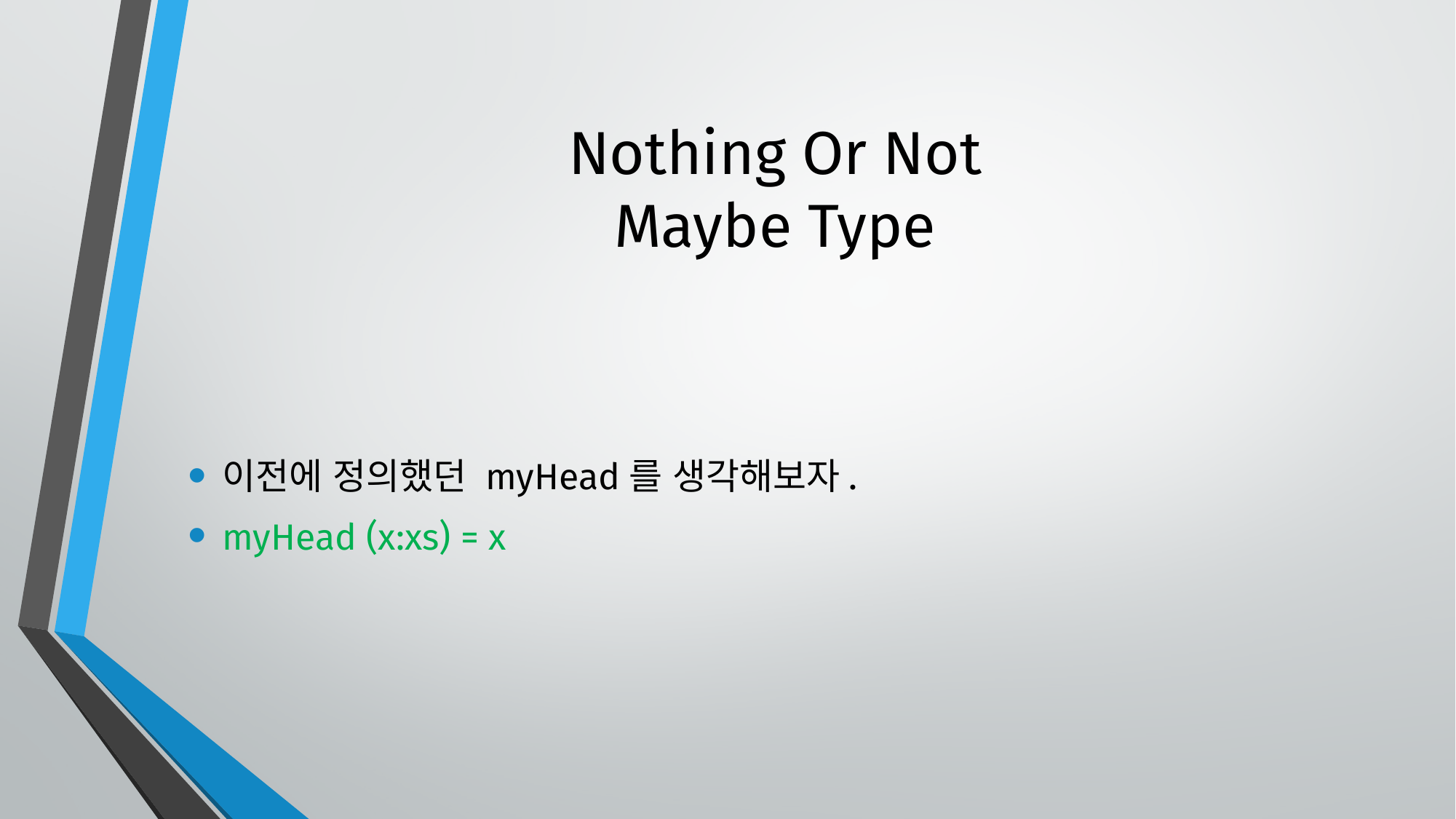

# Nothing Or Not Maybe Type
이전에 정의했던 myHead를 생각해보자.
myHead (x:xs) = x